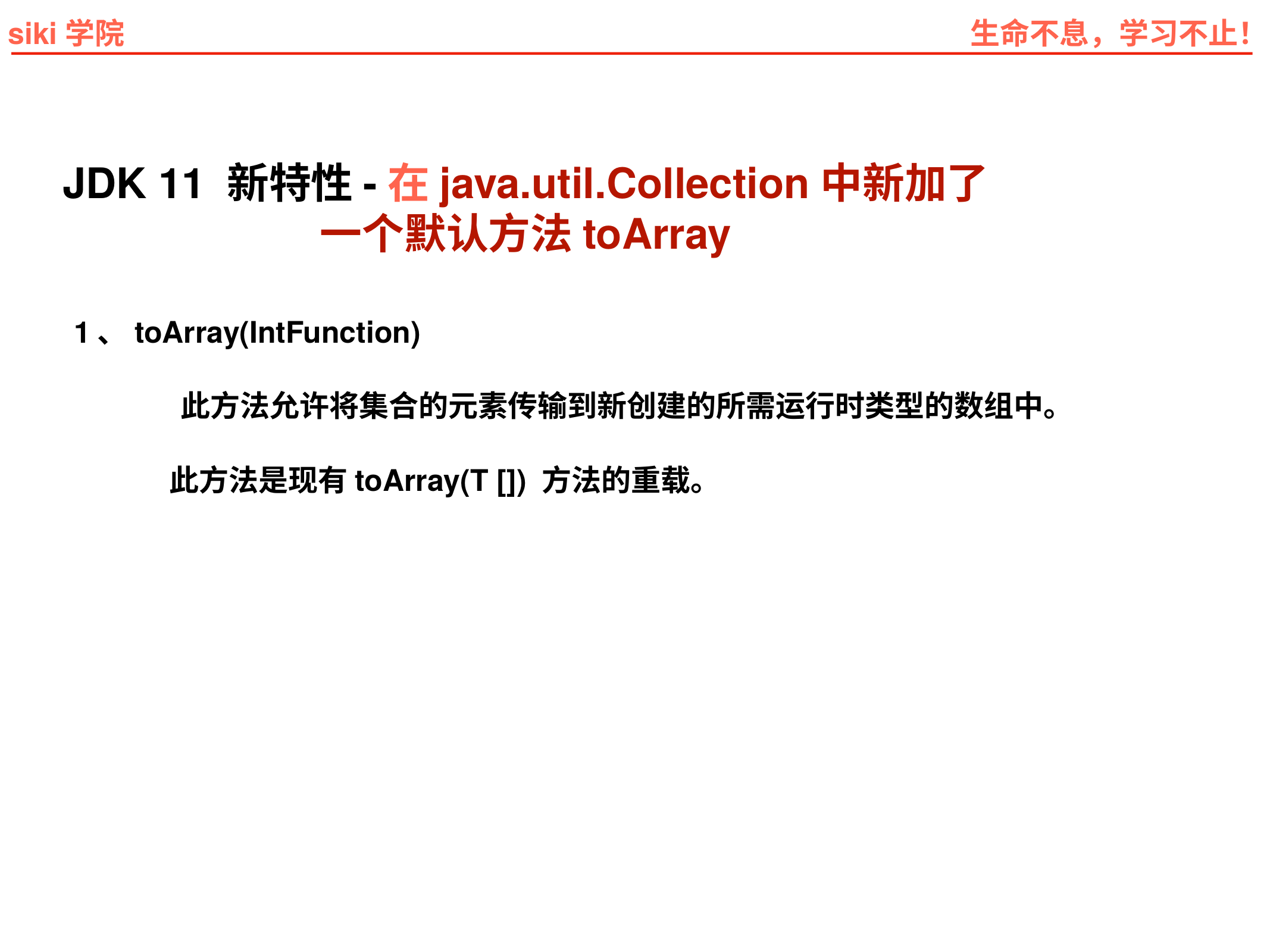

JDK 11 新特性-在java.util.Collection中新加了一个默认方法toArray
1、toArray(IntFunction)
此方法允许将集合的元素传输到新创建的所需运行时类型的数组中。
此方法是现有toArray(T []) 方法的重载。